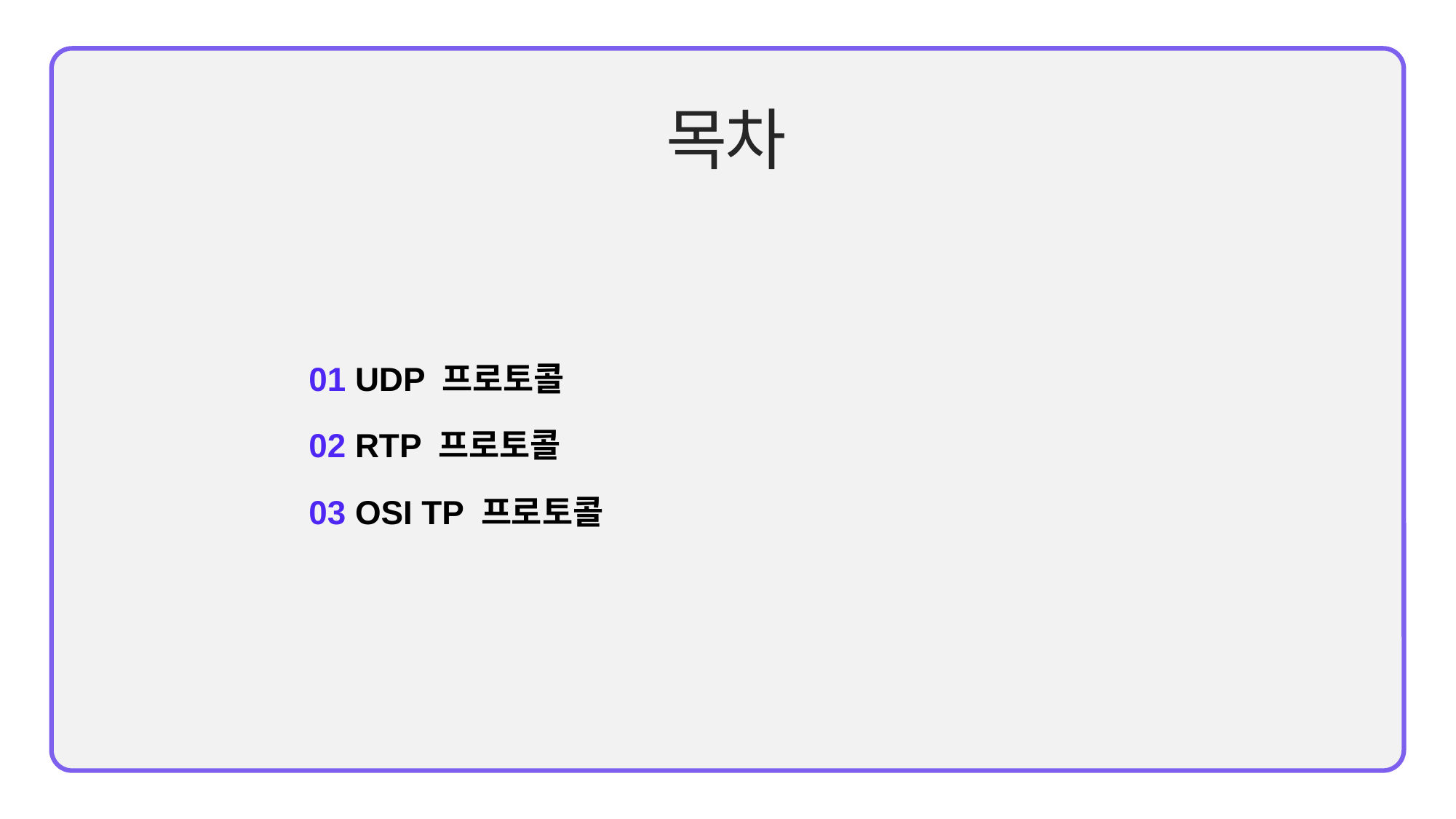

01 UDP 프로토콜
02 RTP 프로토콜
03 OSI TP 프로토콜